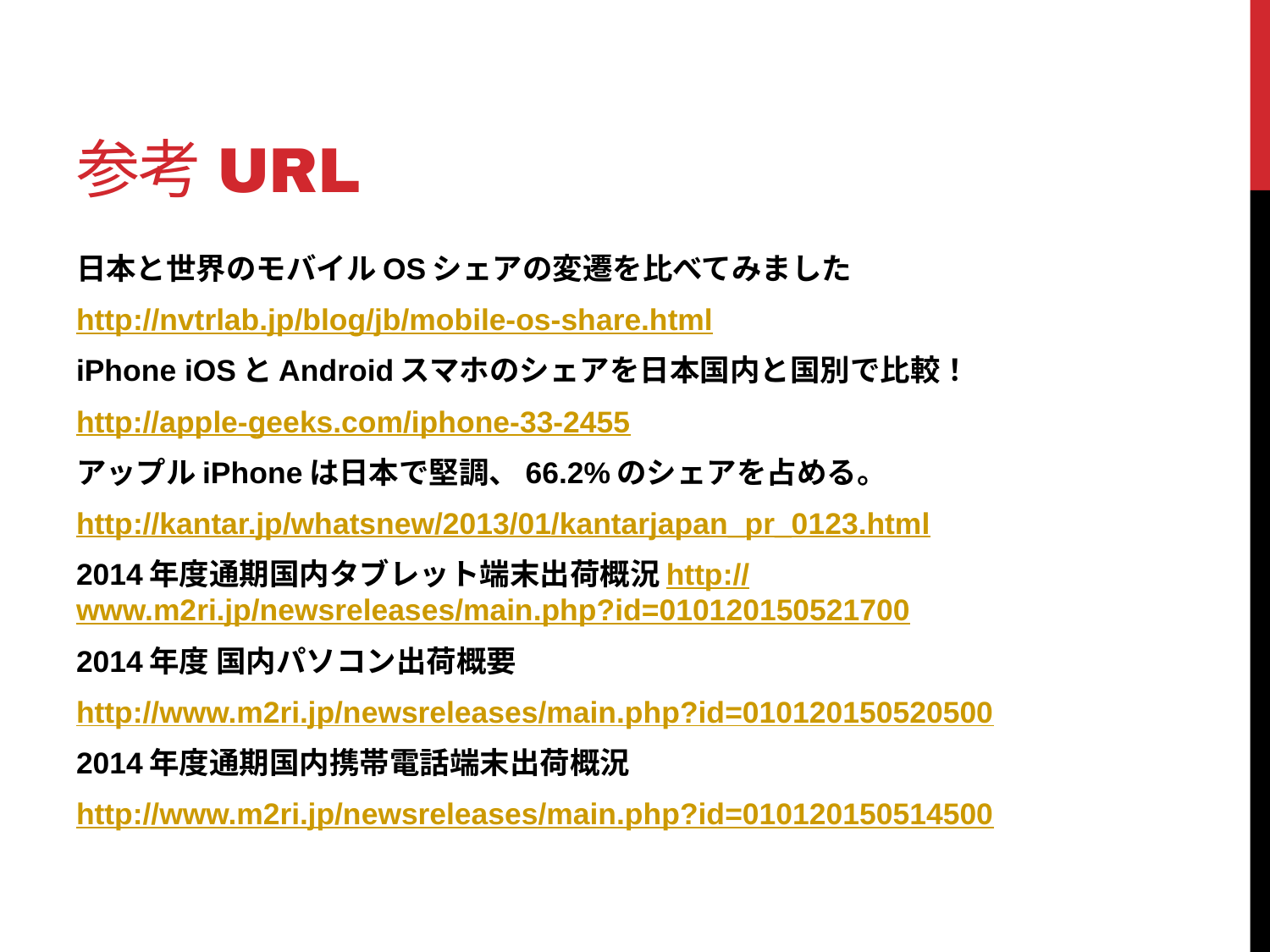

# 参考URL
日本と世界のモバイルOSシェアの変遷を比べてみました
http://nvtrlab.jp/blog/jb/mobile-os-share.html
iPhone iOSとAndroidスマホのシェアを日本国内と国別で比較！
http://apple-geeks.com/iphone-33-2455
アップルiPhoneは日本で堅調、66.2%のシェアを占める。
http://kantar.jp/whatsnew/2013/01/kantarjapan_pr_0123.html
2014年度通期国内タブレット端末出荷概況http://www.m2ri.jp/newsreleases/main.php?id=010120150521700
2014年度 国内パソコン出荷概要
http://www.m2ri.jp/newsreleases/main.php?id=010120150520500
2014年度通期国内携帯電話端末出荷概況
http://www.m2ri.jp/newsreleases/main.php?id=010120150514500